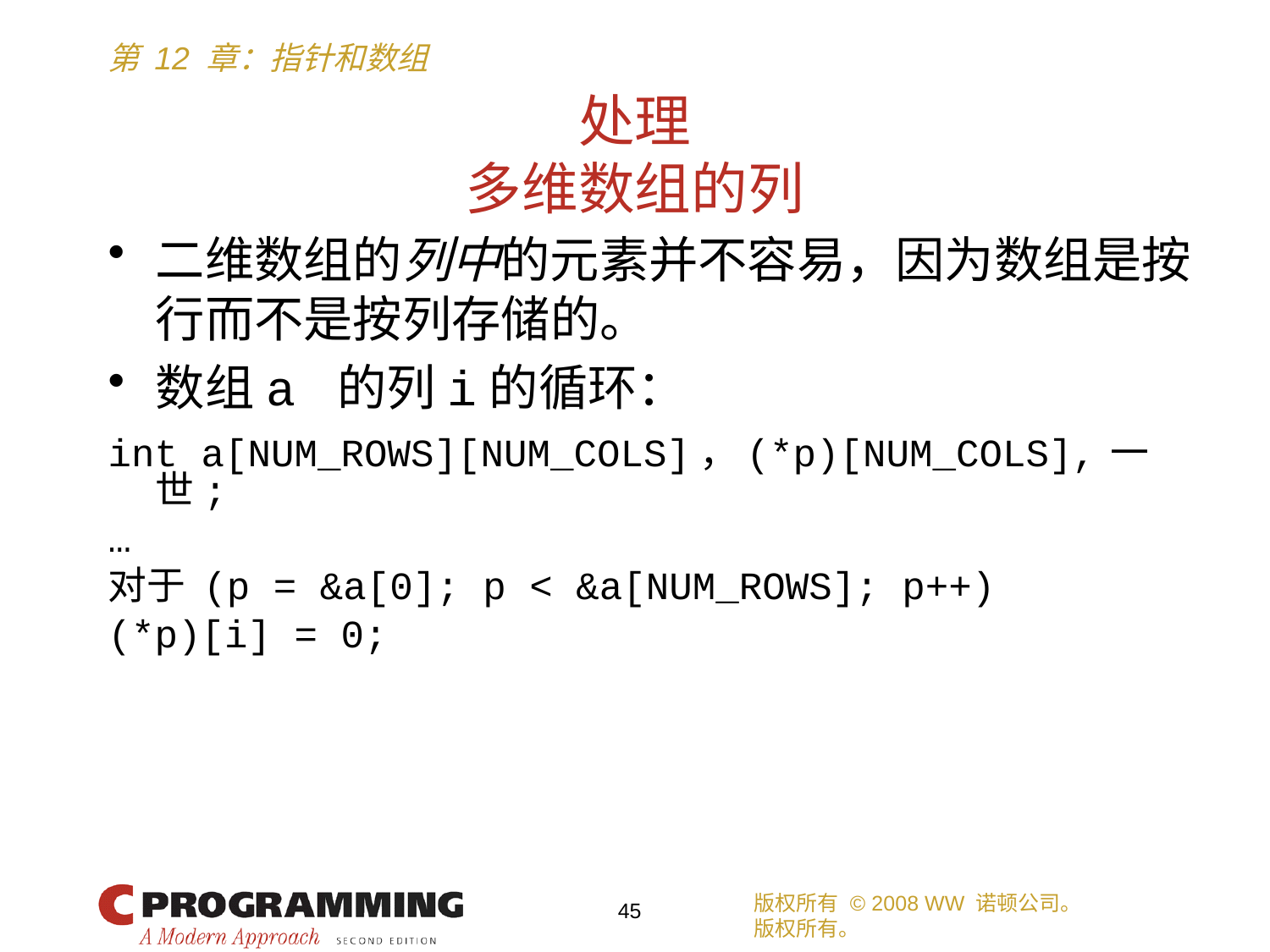

# 处理 多维数组的列
二维数组的列中的元素并不容易，因为数组是按行而不是按列存储的。
数组a 的列i的循环：
int a[NUM_ROWS][NUM_COLS]， (*p)[NUM_COLS], 一世;
…
对于 (p = &a[0]; p < &a[NUM_ROWS]; p++)
(*p)[i] = 0;
版权所有 © 2008 WW 诺顿公司。
版权所有。
45